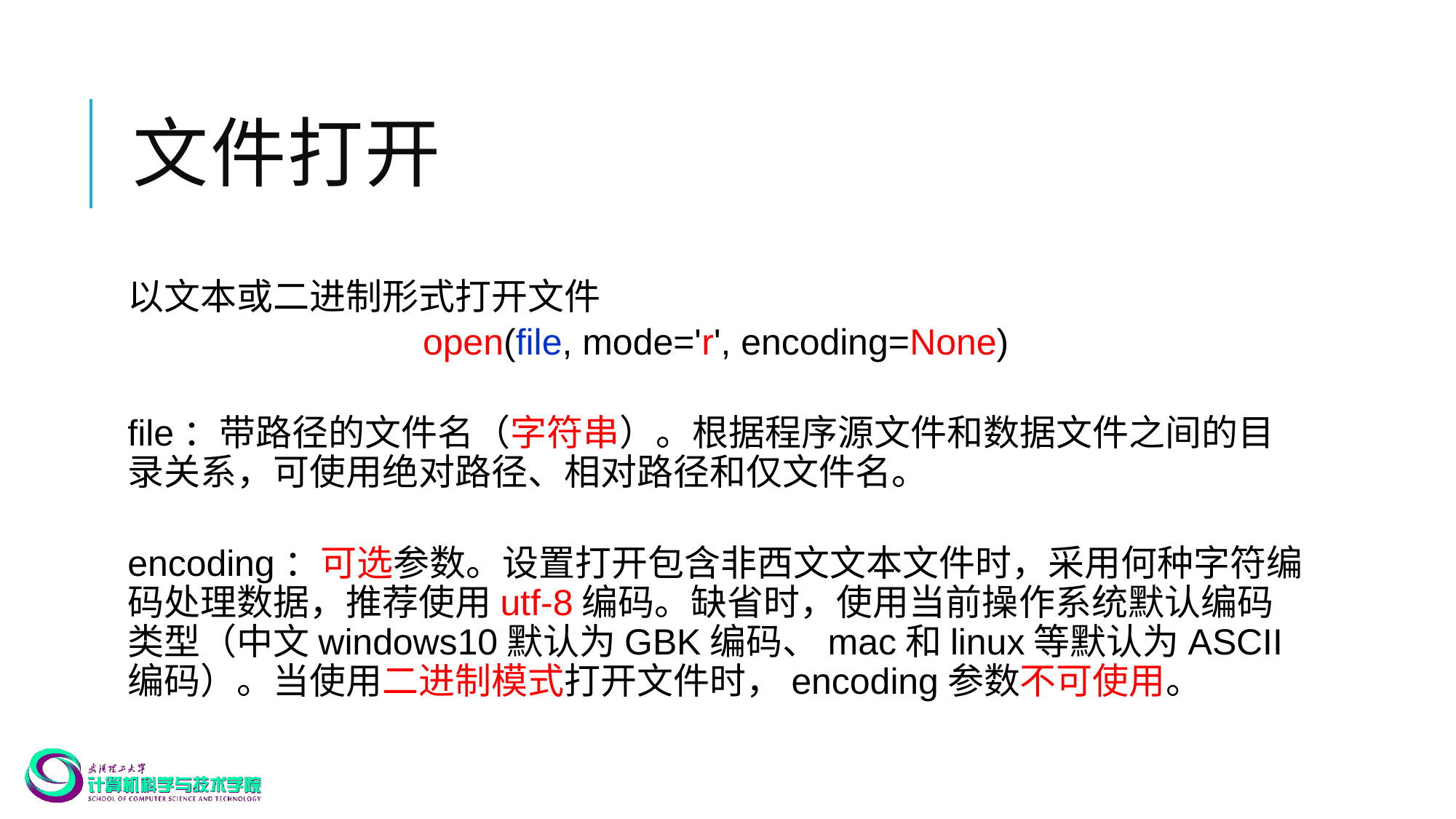

# 文件打开
以文本或二进制形式打开文件
open(file, mode='r', encoding=None)

file：带路径的文件名（字符串）。根据程序源文件和数据文件之间的目录关系，可使用绝对路径、相对路径和仅文件名。

encoding：可选参数。设置打开包含非西文文本文件时，采用何种字符编码处理数据，推荐使用utf-8编码。缺省时，使用当前操作系统默认编码类型（中文windows10默认为GBK编码、mac和linux等默认为ASCII编码）。当使用二进制模式打开文件时，encoding参数不可使用。